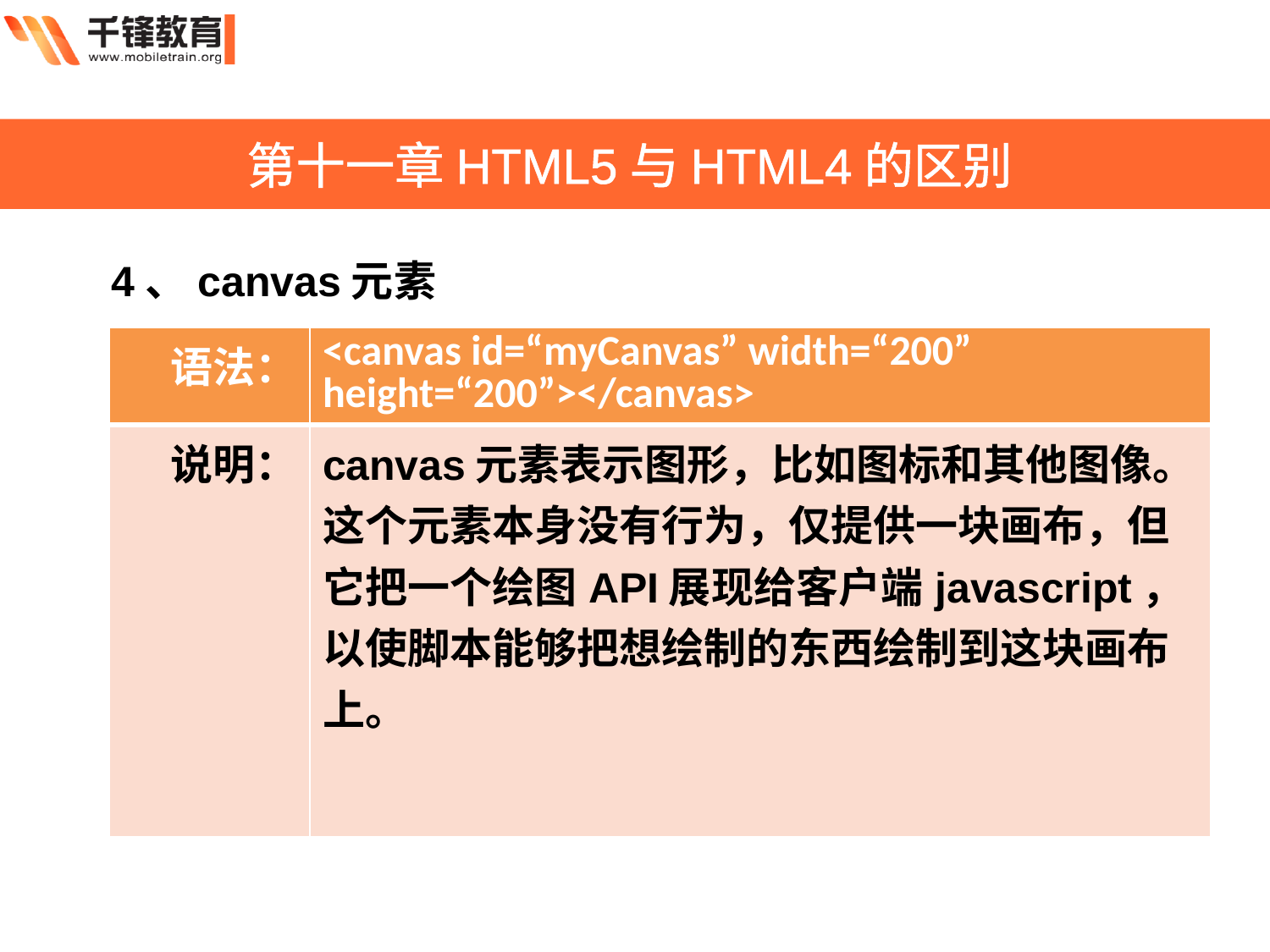

第十一章HTML5与HTML4的区别
4、canvas元素

| 语法： | <canvas id=“myCanvas” width=“200” height=“200”></canvas> |
| --- | --- |
| 说明： | canvas元素表示图形，比如图标和其他图像。这个元素本身没有行为，仅提供一块画布，但它把一个绘图API展现给客户端javascript，以使脚本能够把想绘制的东西绘制到这块画布上。 |